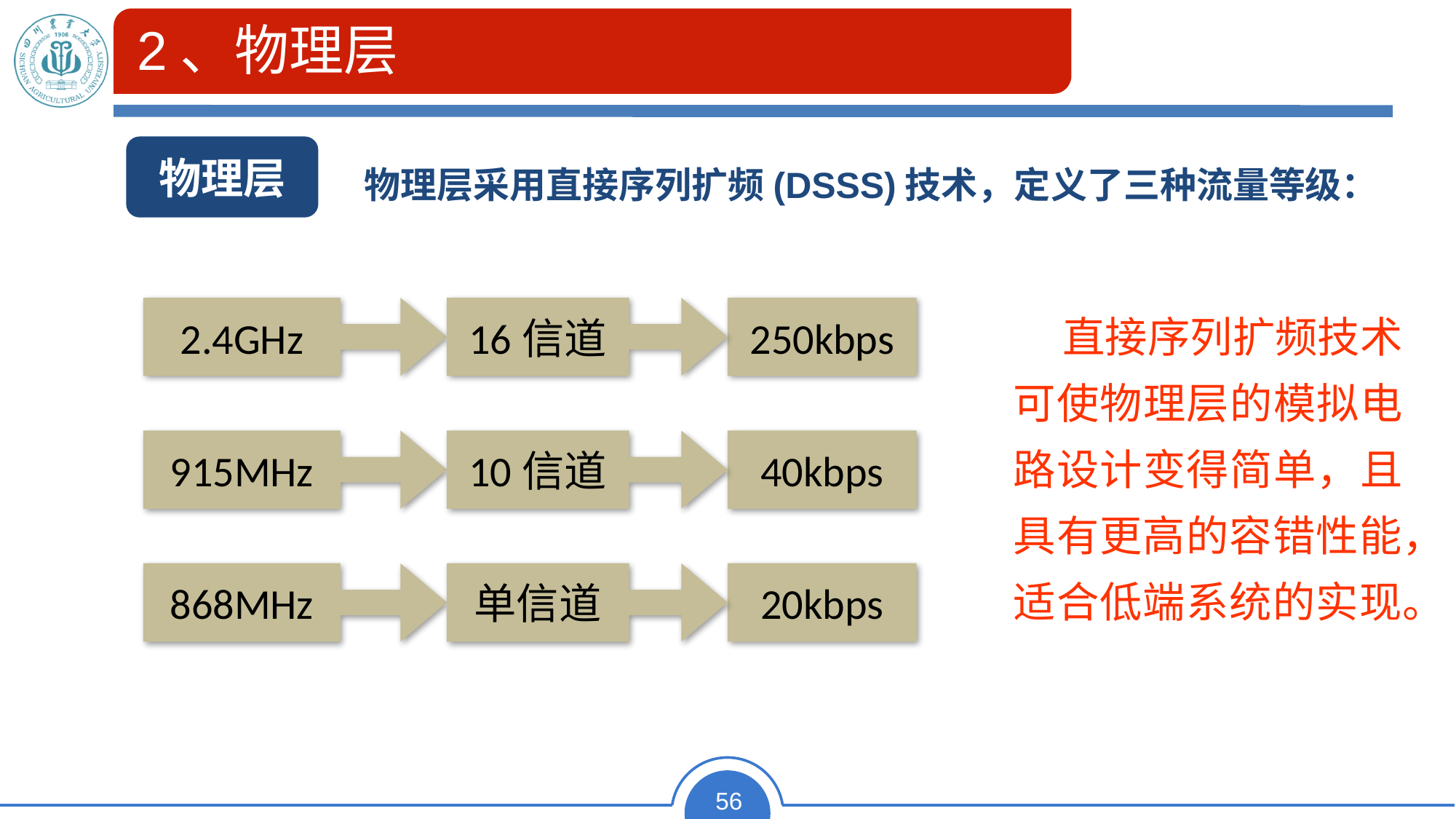

# 2、物理层
物理层
物理层采用直接序列扩频(DSSS)技术，定义了三种流量等级：
    直接序列扩频技术可使物理层的模拟电路设计变得简单，且具有更高的容错性能，适合低端系统的实现。
2.4GHz
16信道
250kbps
915MHz
10信道
40kbps
868MHz
单信道
20kbps